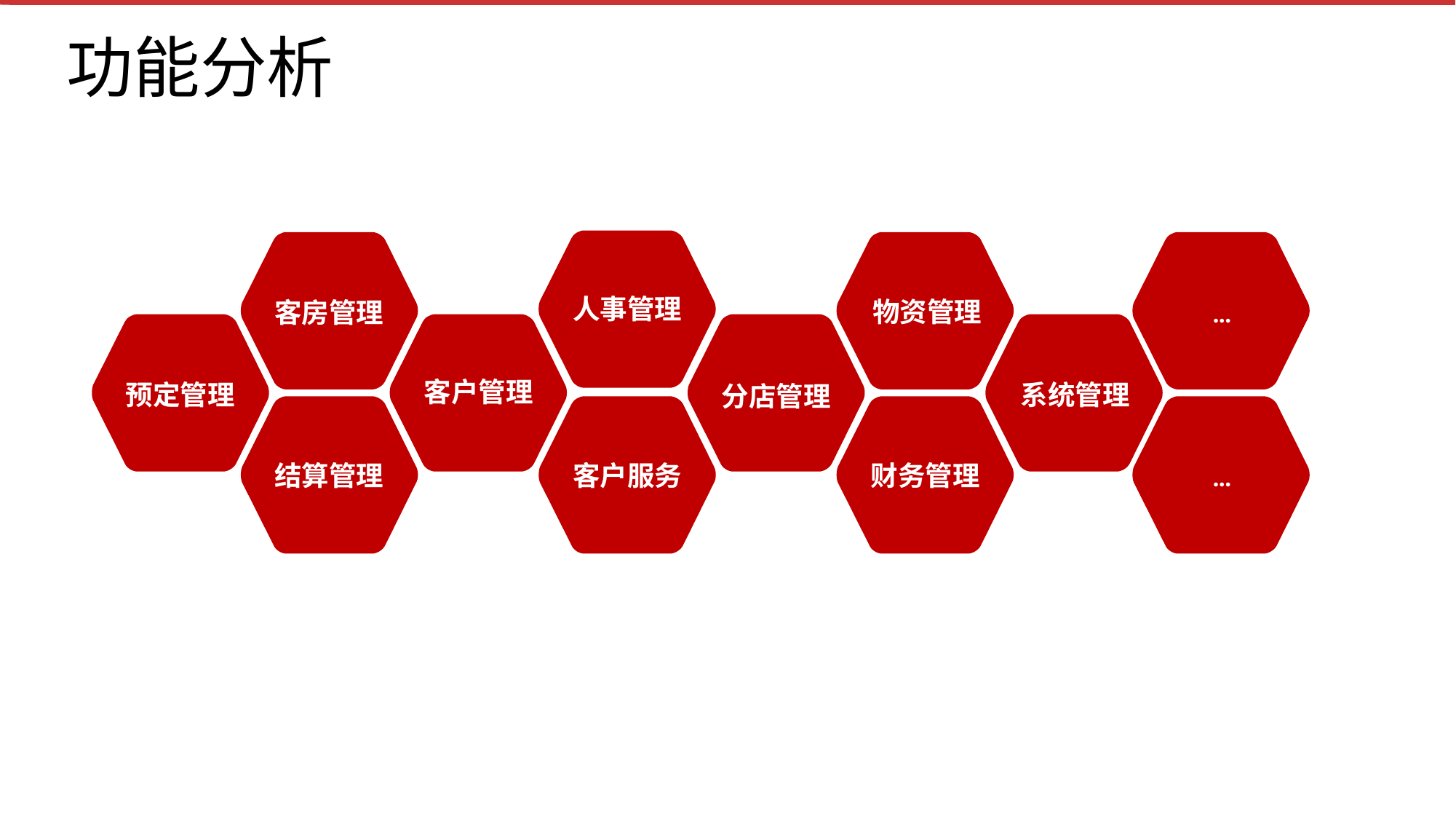

功能分析

人事管理
物资管理
…
客房管理

客户管理
系统管理
预定管理
分店管理

结算管理
客户服务
财务管理
…